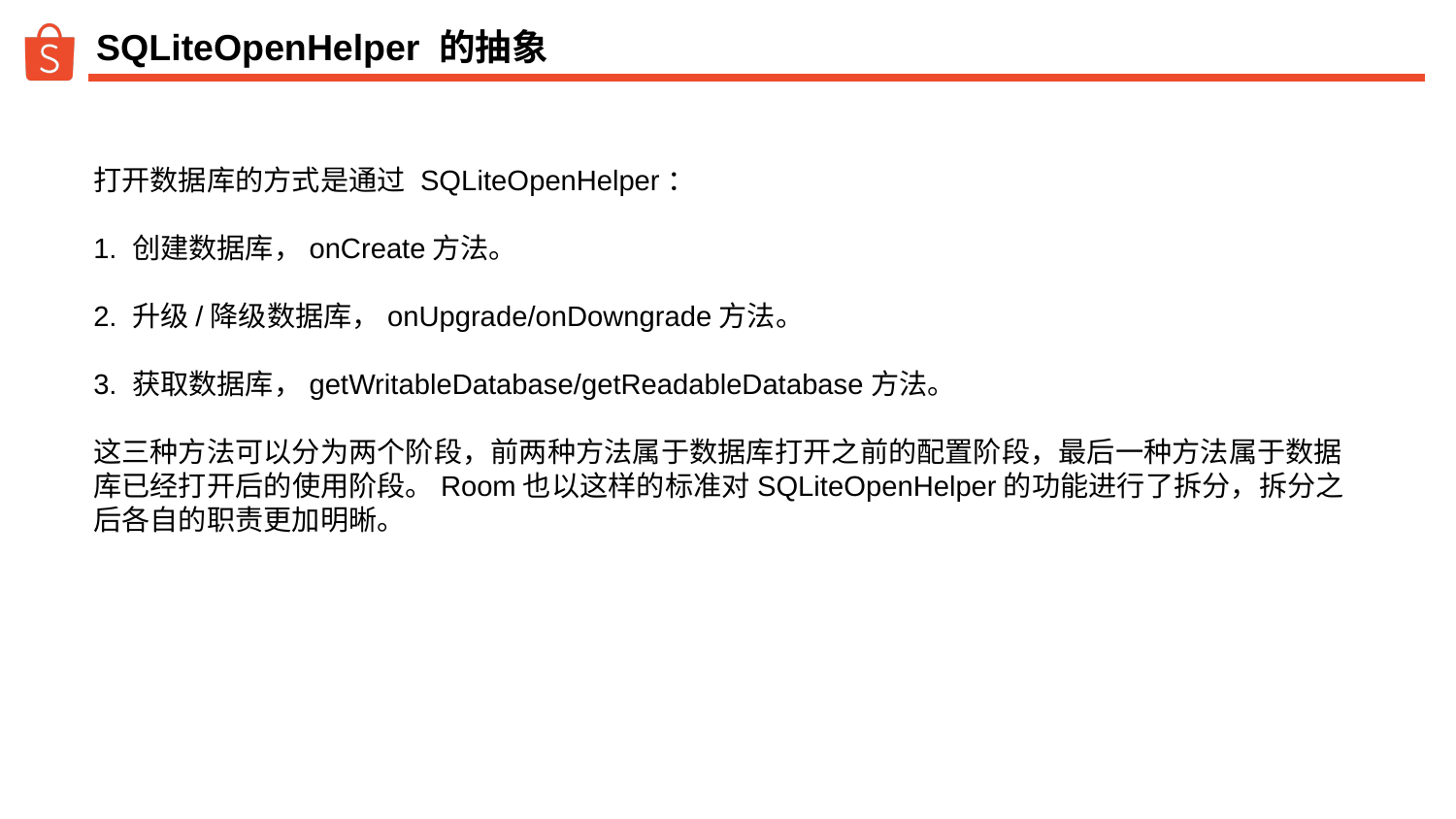

# SQLiteOpenHelper 的抽象
打开数据库的方式是通过 SQLiteOpenHelper：

1. 创建数据库，onCreate方法。

2. 升级/降级数据库，onUpgrade/onDowngrade方法。

3. 获取数据库，getWritableDatabase/getReadableDatabase方法。

这三种方法可以分为两个阶段，前两种方法属于数据库打开之前的配置阶段，最后一种方法属于数据库已经打开后的使用阶段。Room也以这样的标准对SQLiteOpenHelper的功能进行了拆分，拆分之后各自的职责更加明晰。